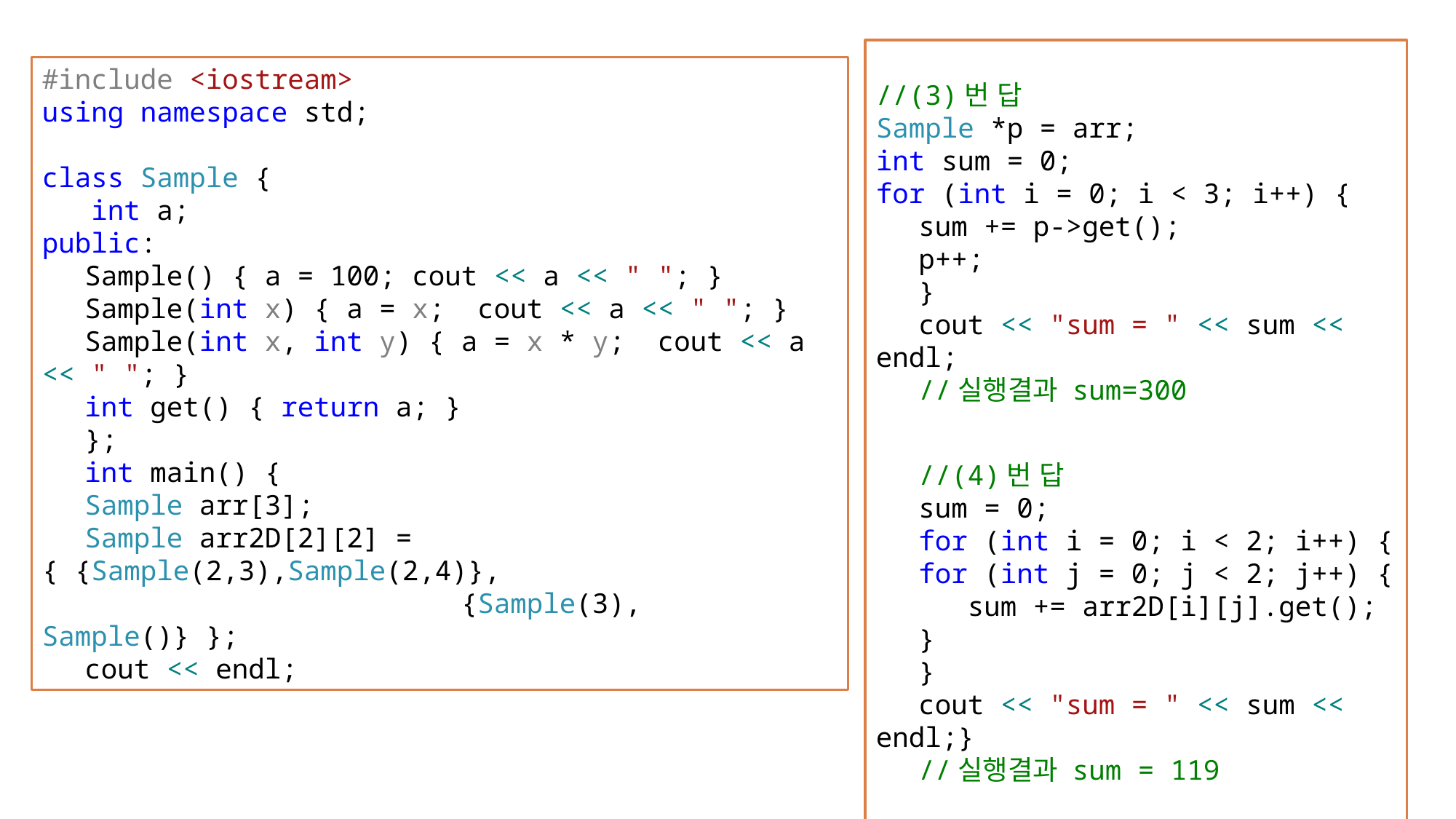

//(3)번 답
Sample *p = arr;
int sum = 0;
for (int i = 0; i < 3; i++) {
sum += p->get();
p++;
}
cout << "sum = " << sum << endl;
//실행결과 sum=300

//(4)번 답
sum = 0;
for (int i = 0; i < 2; i++) {
for (int j = 0; j < 2; j++) {
   sum += arr2D[i][j].get();
}
}
cout << "sum = " << sum << endl;}
//실행결과 sum = 119

#include <iostream>
using namespace std;

class Sample {
   int a;
public:
Sample() { a = 100; cout << a << " "; }
Sample(int x) { a = x;  cout << a << " "; }
Sample(int x, int y) { a = x * y;  cout << a << " "; }
int get() { return a; }
};
int main() {
Sample arr[3];
Sample arr2D[2][2] = { {Sample(2,3),Sample(2,4)},
                       {Sample(3), Sample()} };
cout << endl;
46